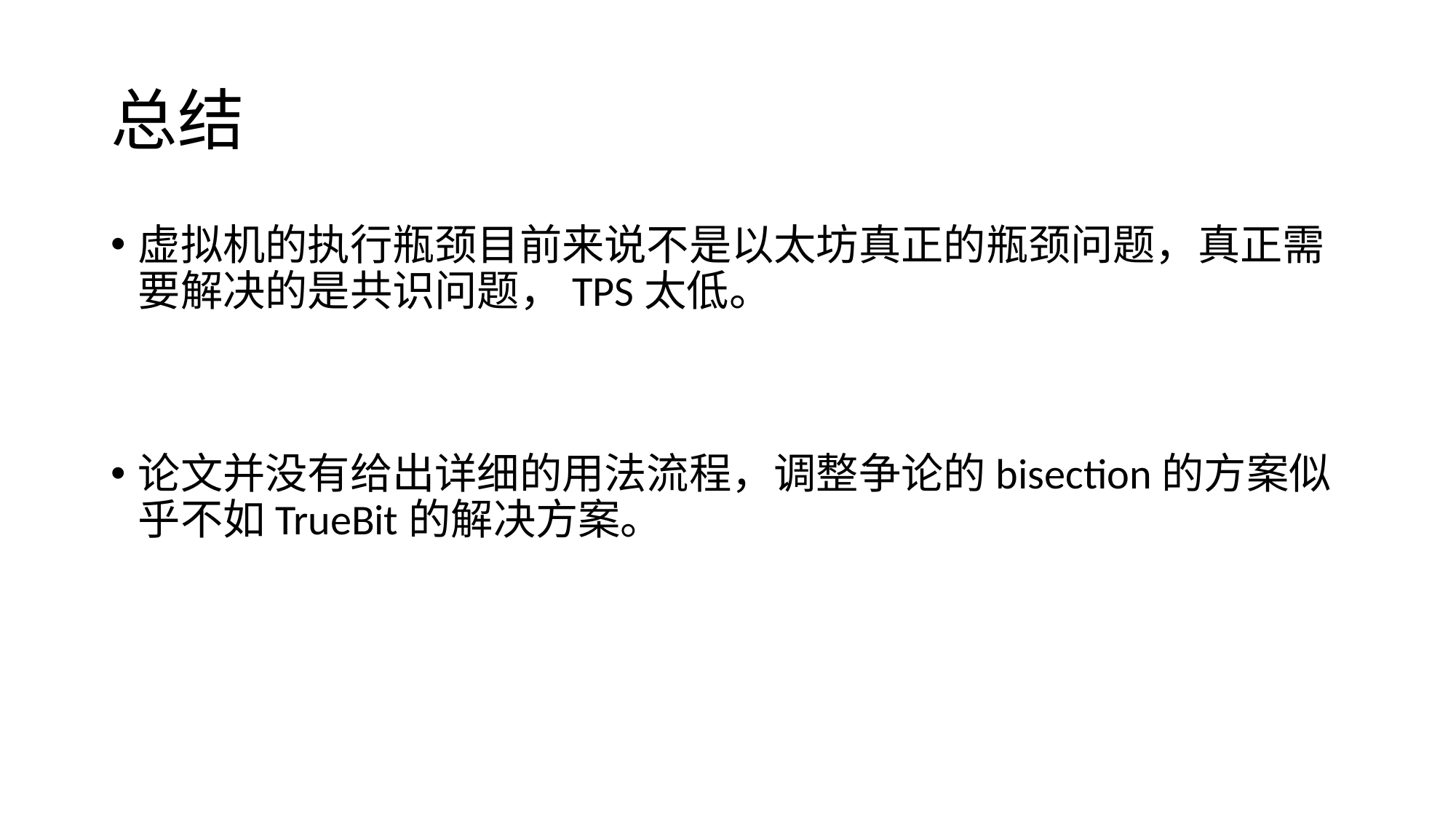

# 总结
虚拟机的执行瓶颈目前来说不是以太坊真正的瓶颈问题，真正需要解决的是共识问题，TPS太低。

论文并没有给出详细的用法流程，调整争论的bisection的方案似乎不如TrueBit的解决方案。